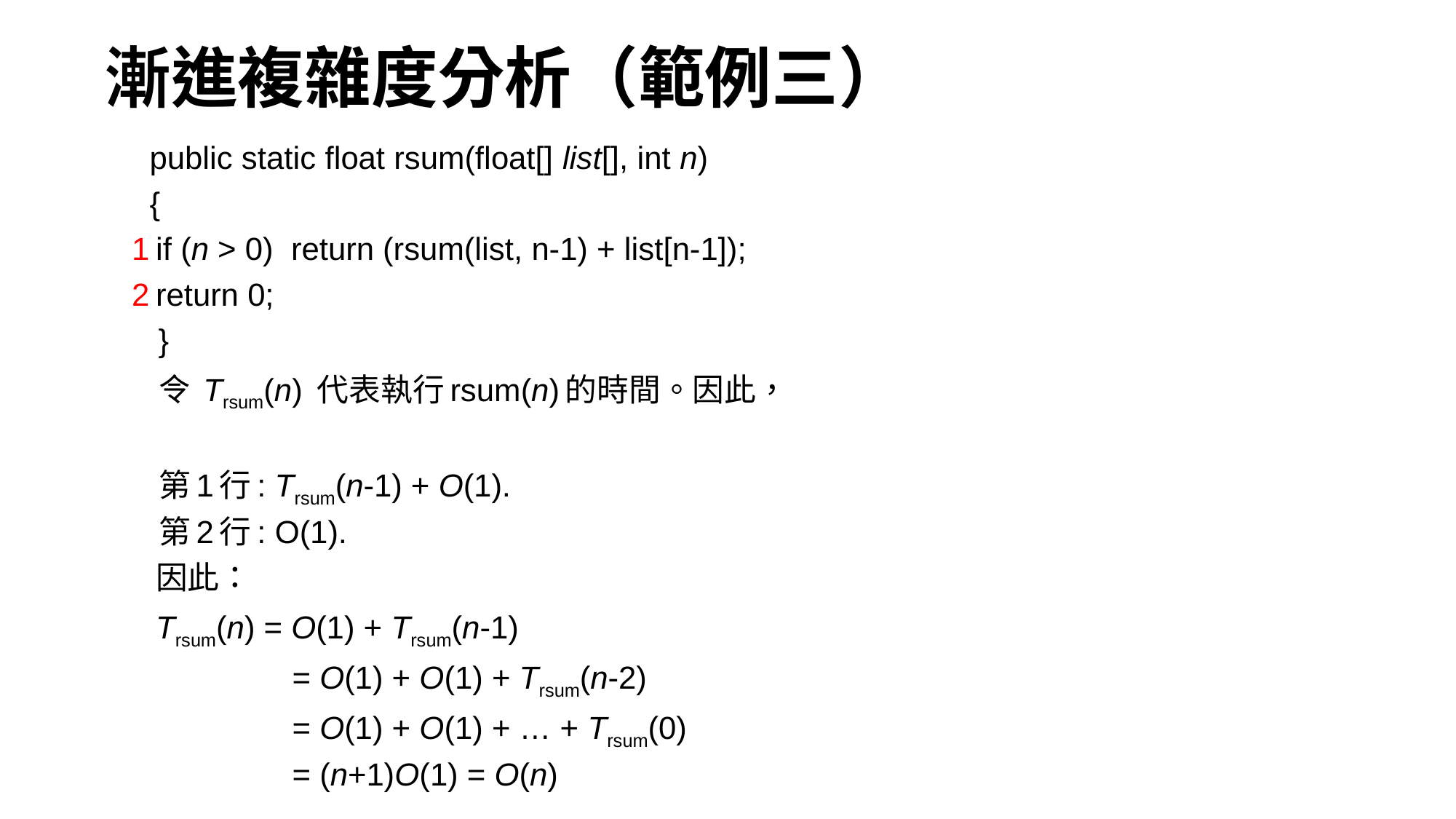

# 漸進複雜度分析（範例三）
  public static float rsum(float[] list[], int n)
  {
1		if (n > 0)  return (rsum(list, n-1) + list[n-1]);
2		return 0;
   }
   令 Trsum(n) 代表執行rsum(n)的時間。因此，

   第1行: Trsum(n-1) + O(1).
   第2行: O(1).
	因此：
	Trsum(n) = O(1) + Trsum(n-1)
                  = O(1) + O(1) + Trsum(n-2)
                  = O(1) + O(1) + … + Trsum(0)
                  = (n+1)O(1) = O(n)